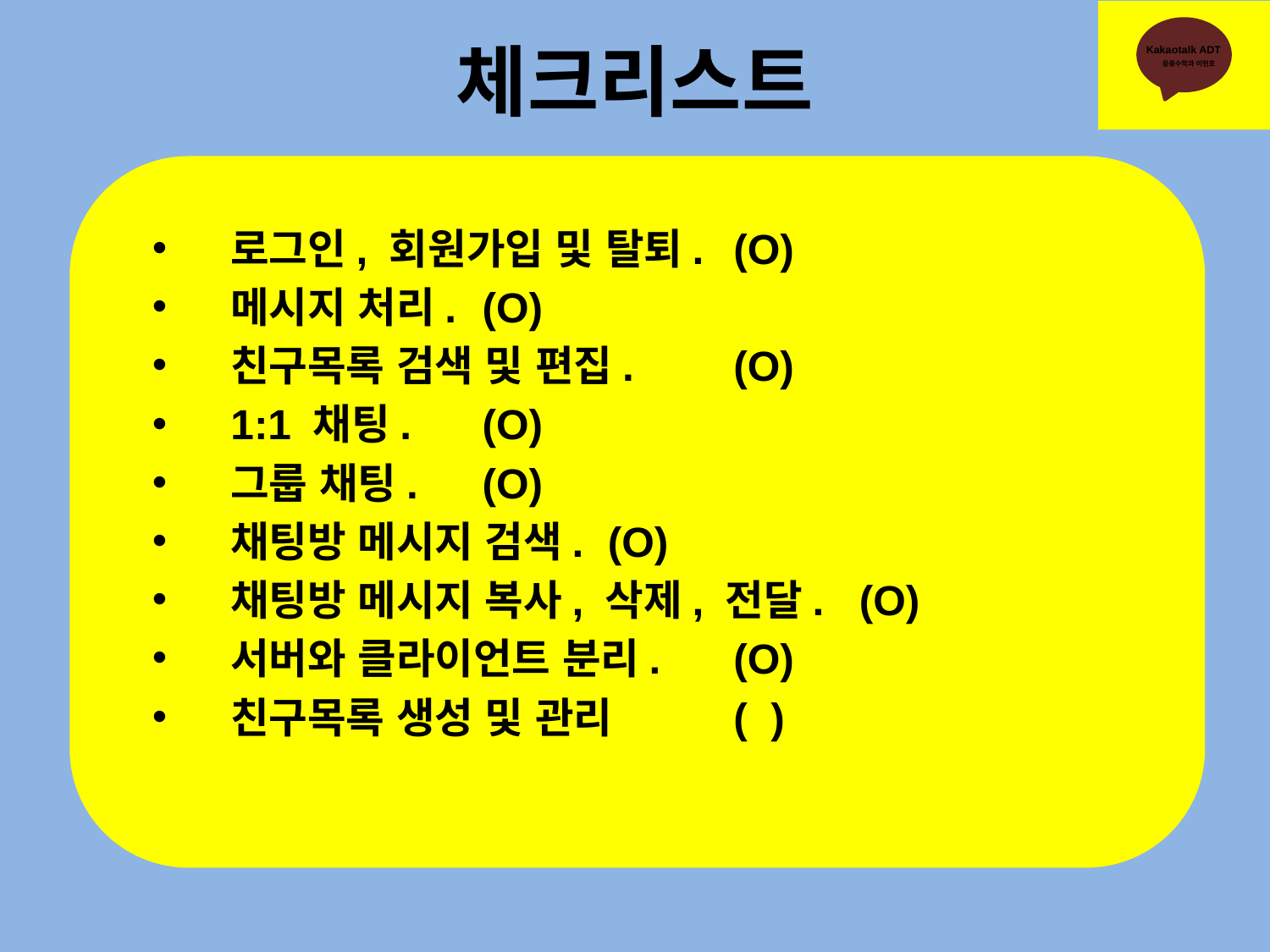

체크리스트

# Kakaotalk ADT
응용수학과 이현호

로그인, 회원가입 및 탈퇴.			(O)
메시지 처리.					(O)
친구목록 검색 및 편집.			(O)
1:1 채팅.						(O)
그룹 채팅.					(O)
채팅방 메시지 검색.				(O)
채팅방 메시지 복사, 삭제, 전달.		(O)
서버와 클라이언트 분리.			(O)
친구목록 생성 및 관리				(  )